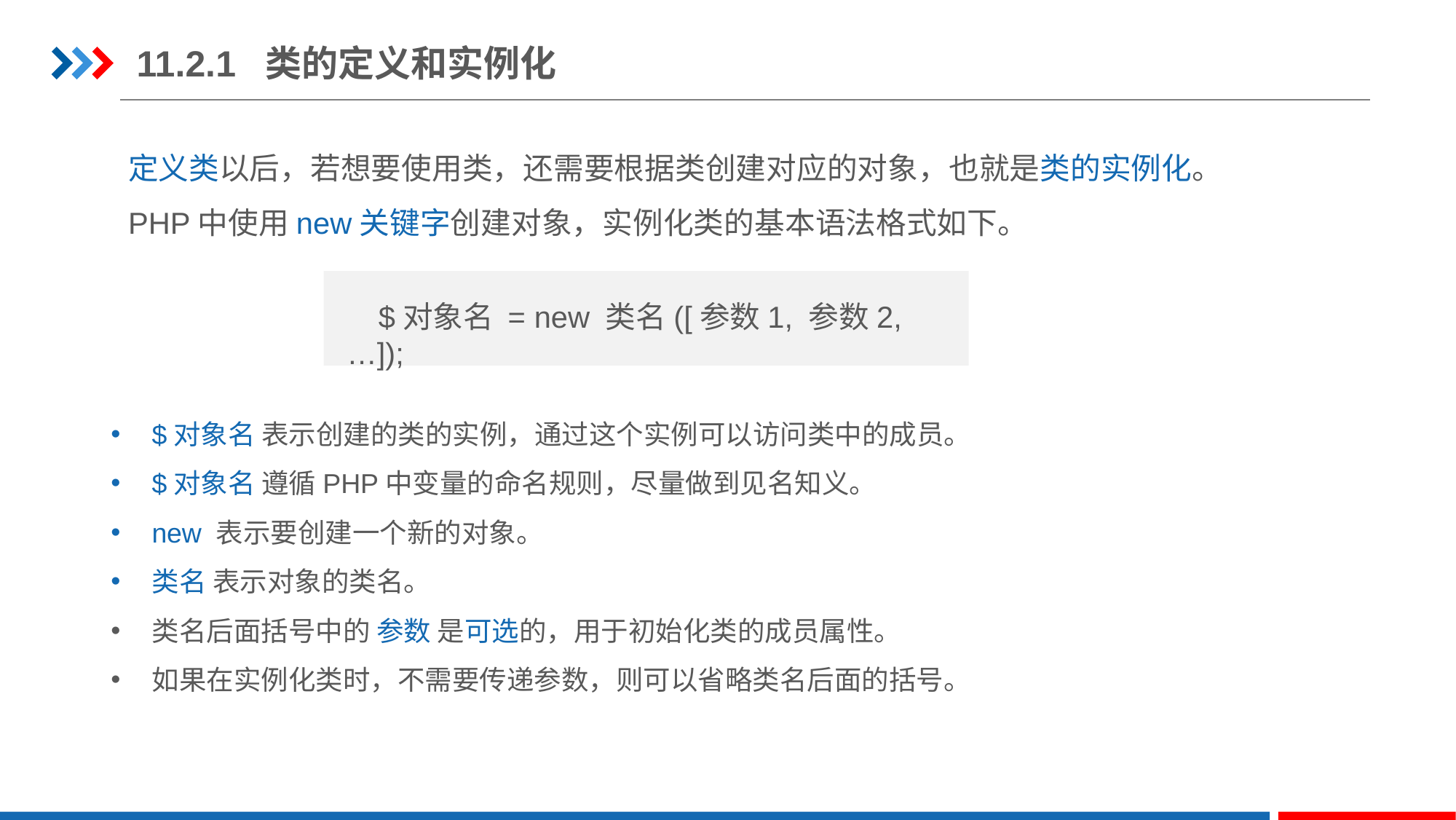

11.2.1  类的定义和实例化
定义类以后，若想要使用类，还需要根据类创建对应的对象，也就是类的实例化。
PHP中使用new关键字创建对象，实例化类的基本语法格式如下。

$对象名 = new 类名([参数1, 参数2, …]);
$对象名 表示创建的类的实例，通过这个实例可以访问类中的成员。
$对象名 遵循PHP中变量的命名规则，尽量做到见名知义。
new 表示要创建一个新的对象。
类名 表示对象的类名。
类名后面括号中的 参数 是可选的，用于初始化类的成员属性。
如果在实例化类时，不需要传递参数，则可以省略类名后面的括号。